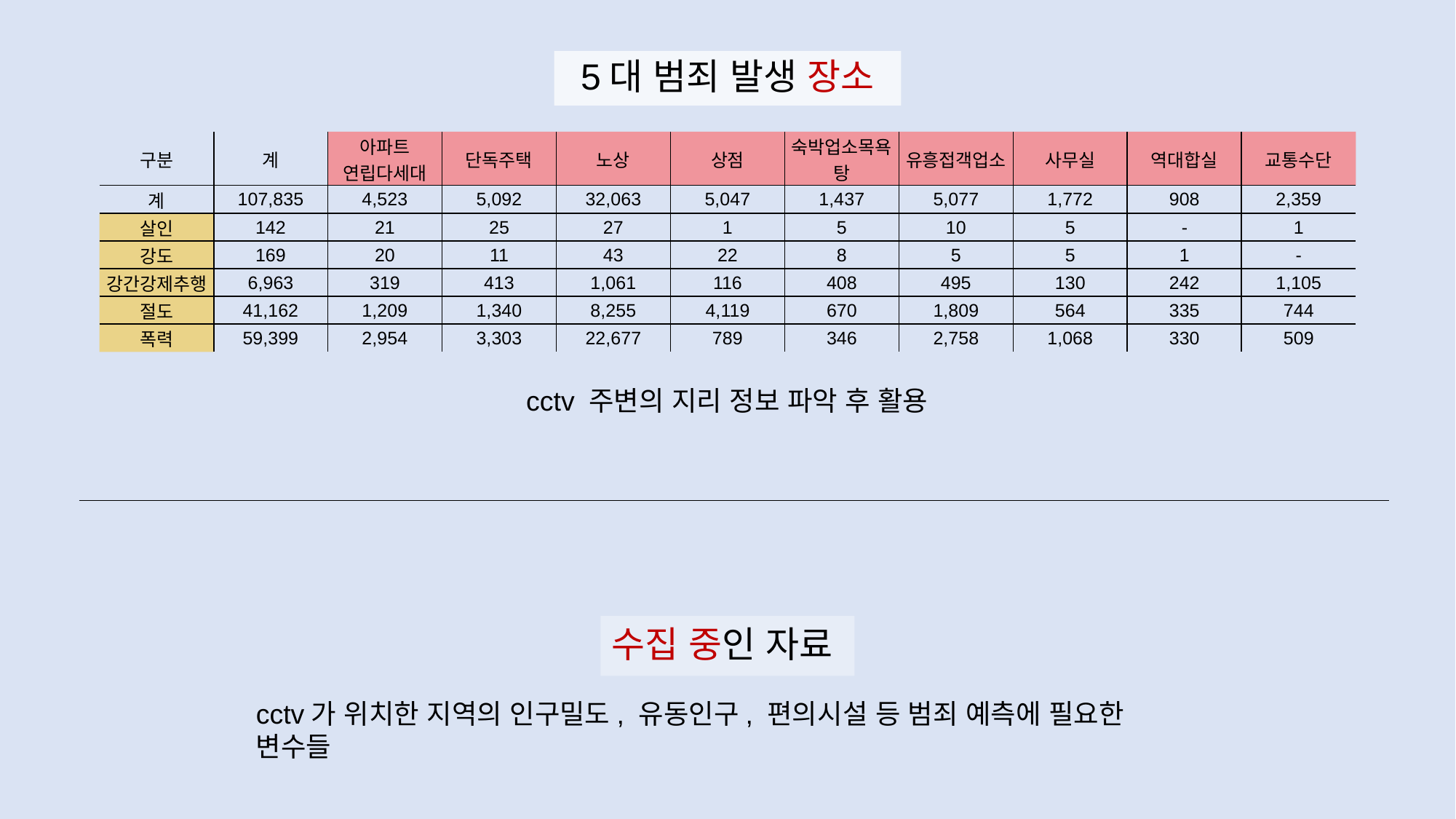

5대 범죄 발생 장소
| 구분 | 계 | 아파트 연립다세대 | 단독주택 | 노상 | 상점 | 숙박업소목욕탕 | 유흥접객업소 | 사무실 | 역대합실 | 교통수단 |
| --- | --- | --- | --- | --- | --- | --- | --- | --- | --- | --- |
| 계 | 107,835 | 4,523 | 5,092 | 32,063 | 5,047 | 1,437 | 5,077 | 1,772 | 908 | 2,359 |
| 살인 | 142 | 21 | 25 | 27 | 1 | 5 | 10 | 5 | - | 1 |
| 강도 | 169 | 20 | 11 | 43 | 22 | 8 | 5 | 5 | 1 | - |
| 강간강제추행 | 6,963 | 319 | 413 | 1,061 | 116 | 408 | 495 | 130 | 242 | 1,105 |
| 절도 | 41,162 | 1,209 | 1,340 | 8,255 | 4,119 | 670 | 1,809 | 564 | 335 | 744 |
| 폭력 | 59,399 | 2,954 | 3,303 | 22,677 | 789 | 346 | 2,758 | 1,068 | 330 | 509 |
 cctv 주변의 지리 정보 파악 후 활용
수집 중인 자료
cctv가 위치한 지역의 인구밀도, 유동인구, 편의시설 등 범죄 예측에 필요한 변수들